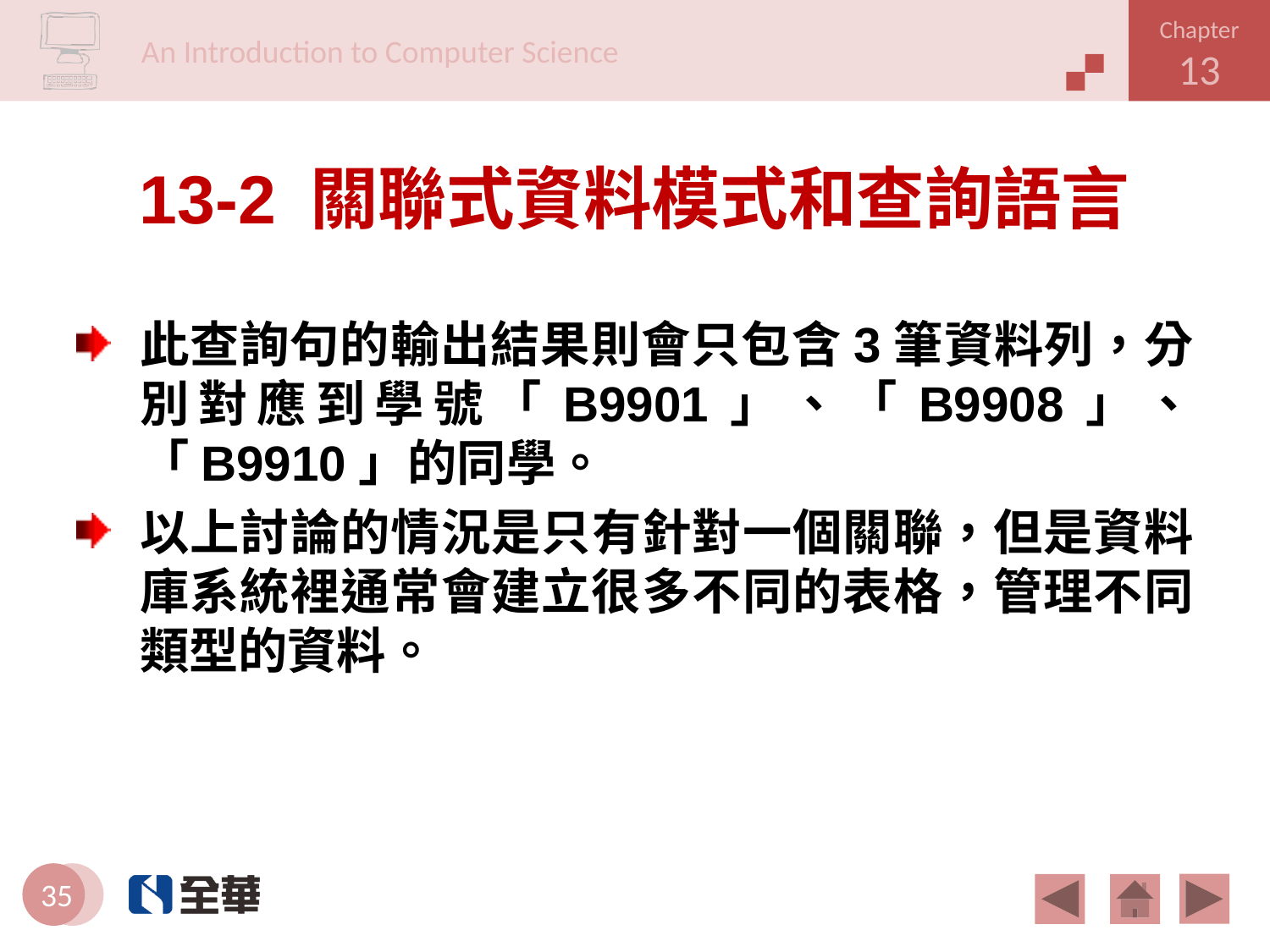

# 13-2 關聯式資料模式和查詢語言
此查詢句的輸出結果則會只包含3筆資料列，分別對應到學號「B9901」、「B9908」、「B9910」的同學。
以上討論的情況是只有針對一個關聯，但是資料庫系統裡通常會建立很多不同的表格，管理不同類型的資料。